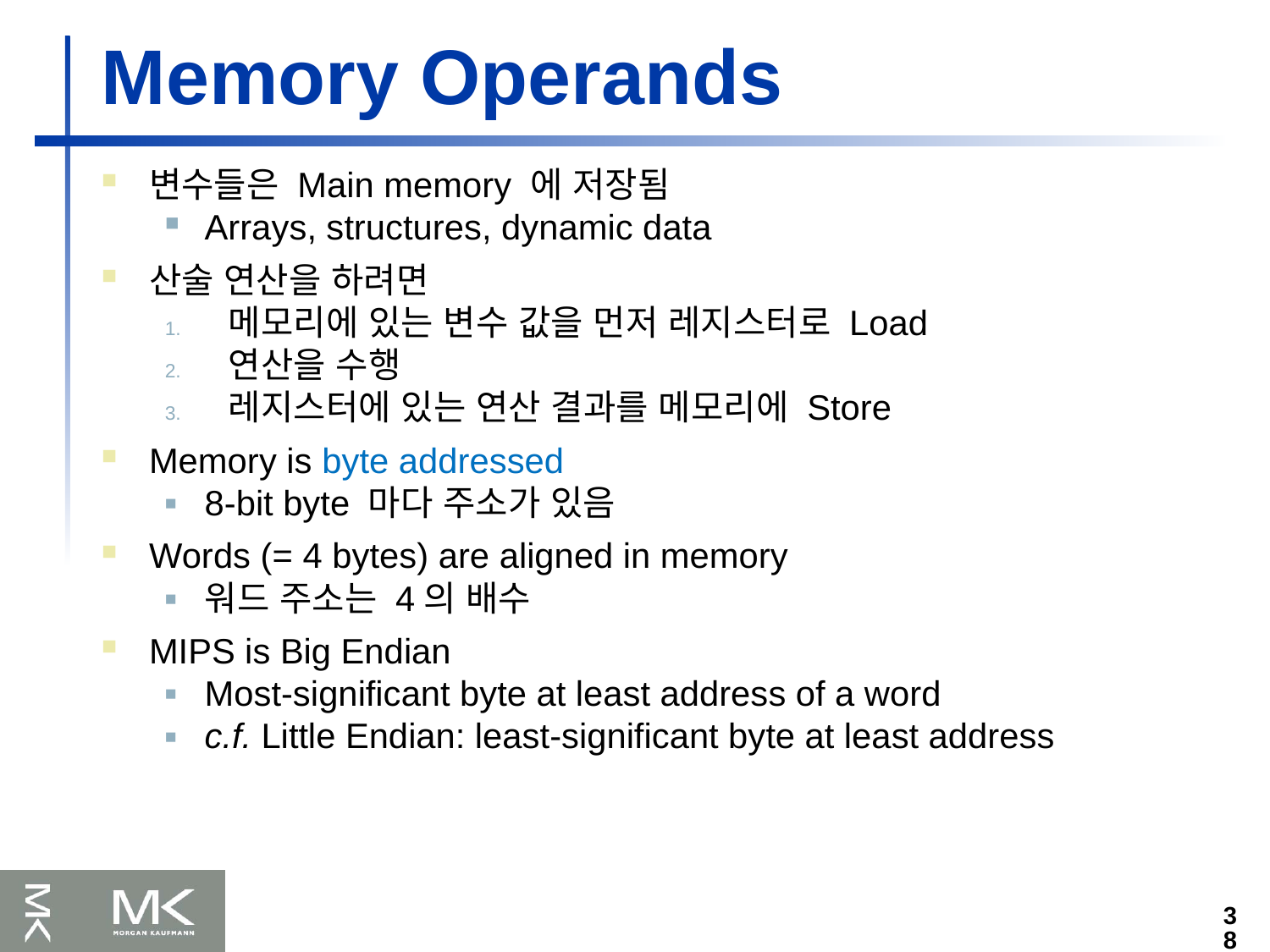

Memory Operands
변수들은 Main memory 에 저장됨
Arrays, structures, dynamic data
산술 연산을 하려면
메모리에 있는 변수 값을 먼저 레지스터로 Load
연산을 수행
레지스터에 있는 연산 결과를 메모리에 Store
Memory is byte addressed
8-bit byte 마다 주소가 있음
Words (= 4 bytes) are aligned in memory
워드 주소는 4의 배수
MIPS is Big Endian
Most-significant byte at least address of a word
c.f. Little Endian: least-significant byte at least address
38